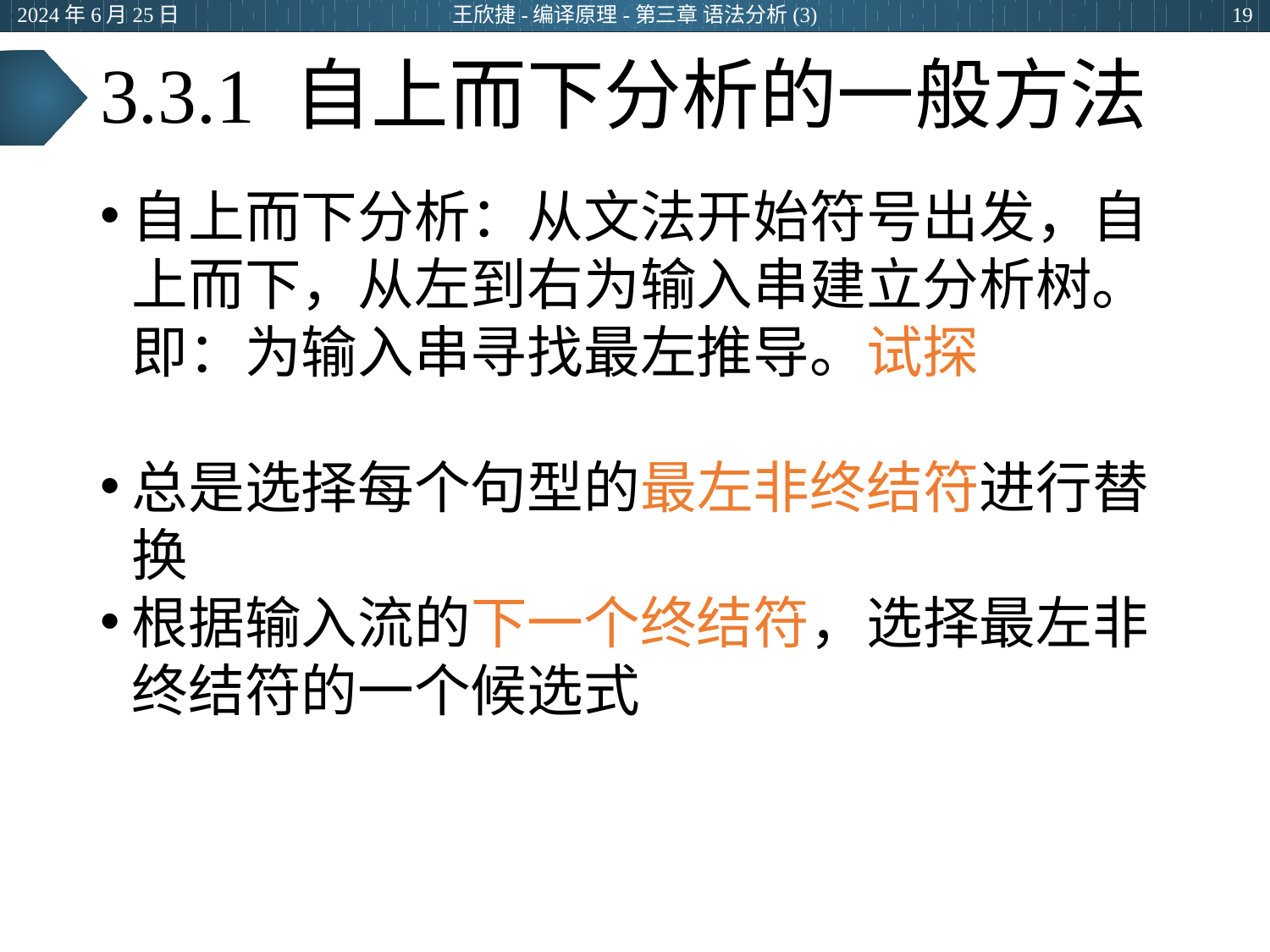

2024年6月25日
王欣捷-编译原理-第三章 语法分析(3)
19
# 3.3.1 自上而下分析的一般方法
自上而下分析：从文法开始符号出发，自上而下，从左到右为输入串建立分析树。即：为输入串寻找最左推导。试探

总是选择每个句型的最左非终结符进行替换
根据输入流的下一个终结符，选择最左非终结符的一个候选式